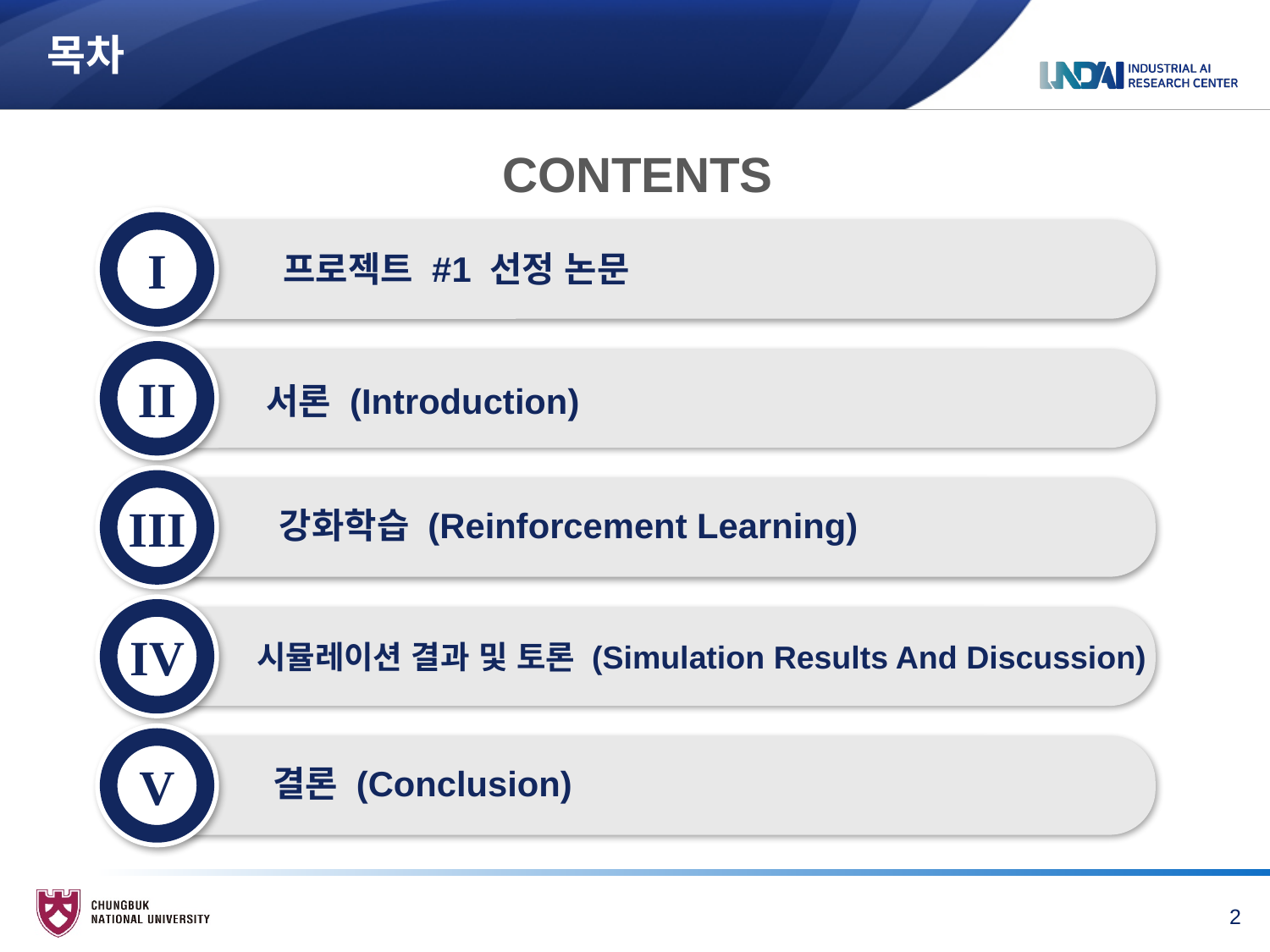

# 목차
CONTENTS
I

프로젝트 #1 선정 논문
II

서론 (Introduction)
III

강화학습 (Reinforcement Learning)
IV

시뮬레이션 결과 및 토론 (Simulation Results And Discussion)
V

결론 (Conclusion)